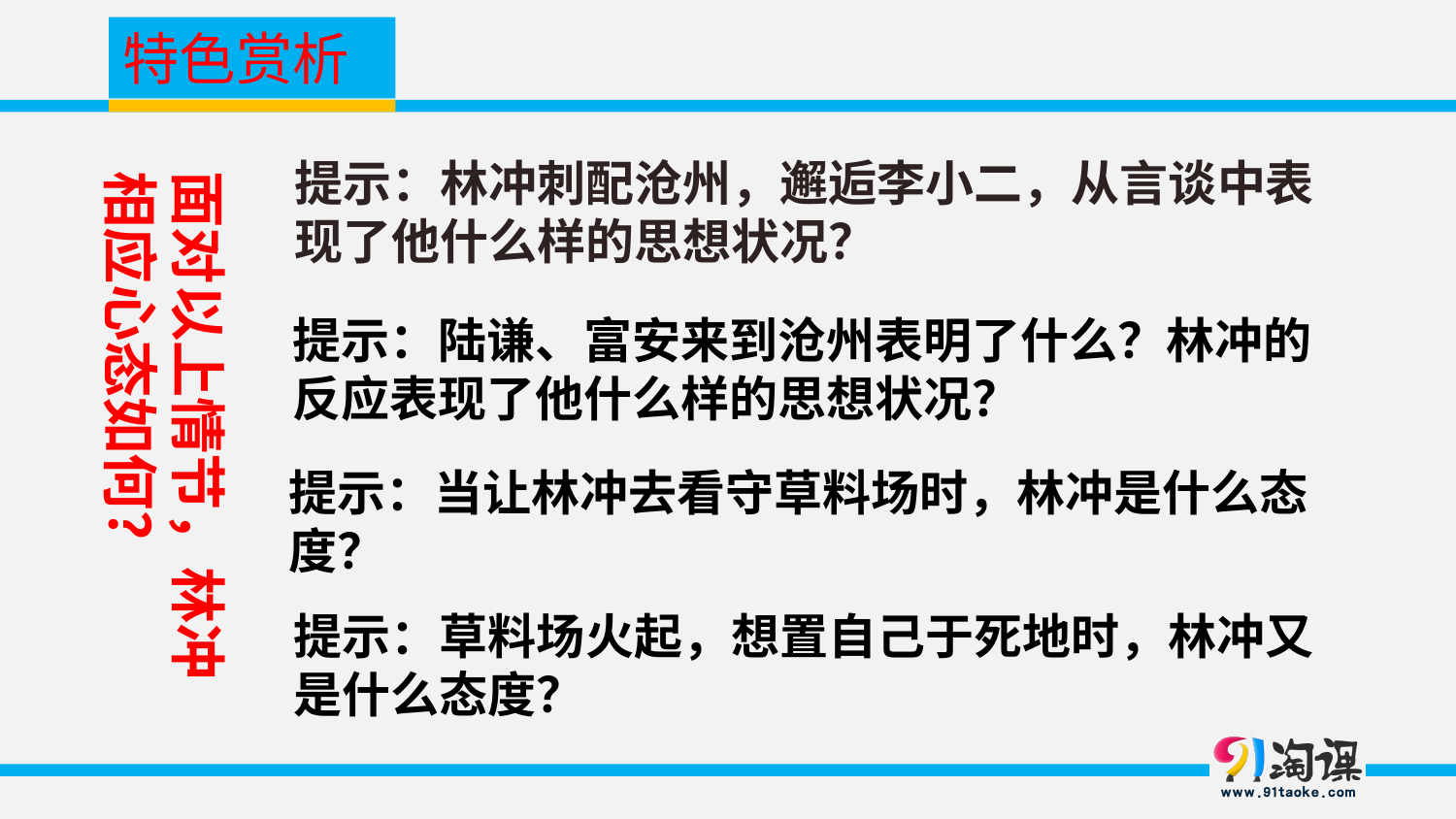

特色赏析
提示：林冲刺配沧州，邂逅李小二，从言谈中表现了他什么样的思想状况？
面对以上情节，林冲相应心态如何？
提示：陆谦、富安来到沧州表明了什么？林冲的反应表现了他什么样的思想状况？
提示：当让林冲去看守草料场时，林冲是什么态度？
提示：草料场火起，想置自己于死地时，林冲又是什么态度？